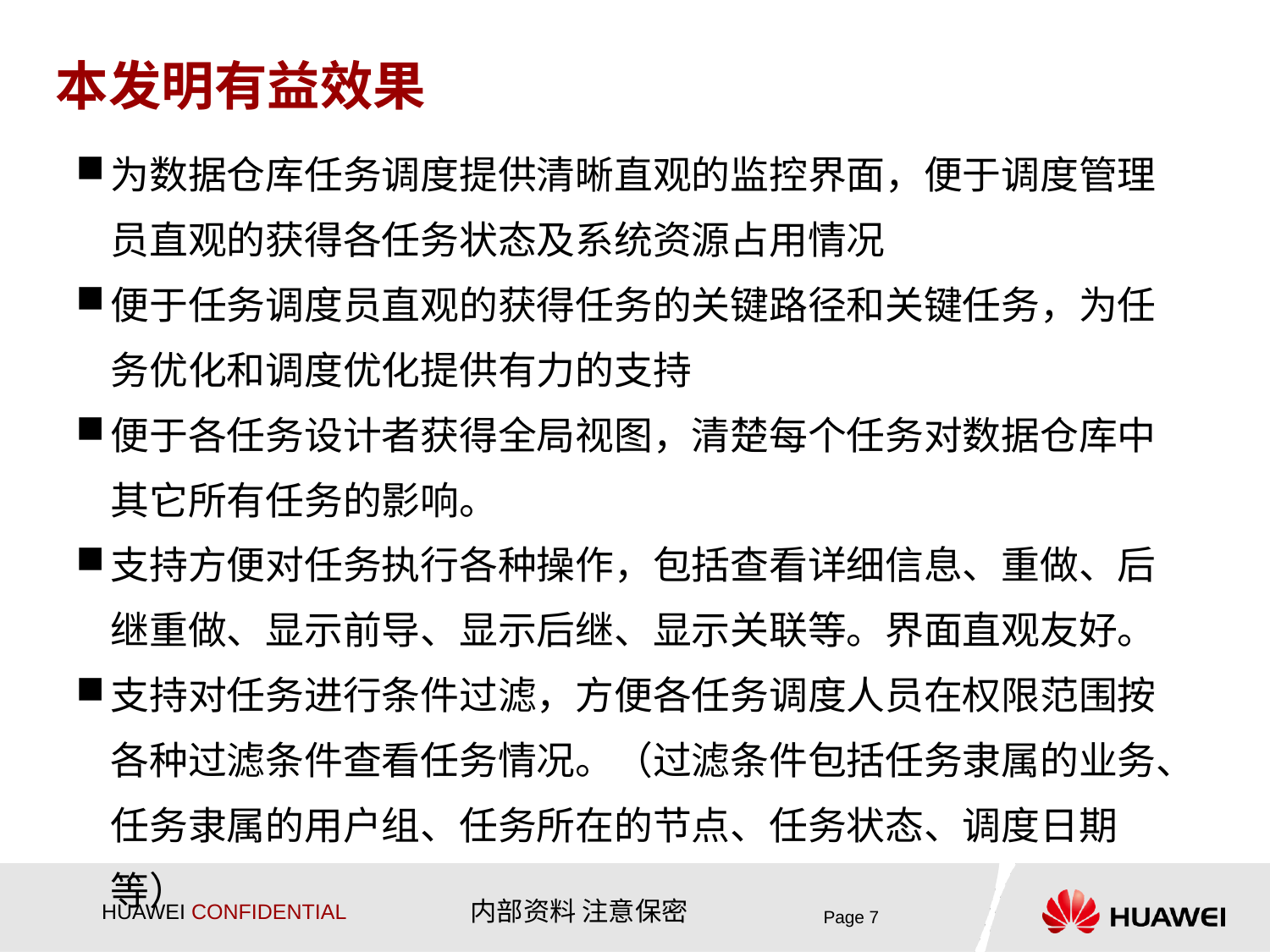

# 本发明有益效果
为数据仓库任务调度提供清晰直观的监控界面，便于调度管理员直观的获得各任务状态及系统资源占用情况
便于任务调度员直观的获得任务的关键路径和关键任务，为任务优化和调度优化提供有力的支持
便于各任务设计者获得全局视图，清楚每个任务对数据仓库中其它所有任务的影响。
支持方便对任务执行各种操作，包括查看详细信息、重做、后继重做、显示前导、显示后继、显示关联等。界面直观友好。
支持对任务进行条件过滤，方便各任务调度人员在权限范围按各种过滤条件查看任务情况。（过滤条件包括任务隶属的业务、任务隶属的用户组、任务所在的节点、任务状态、调度日期等）

Page 7